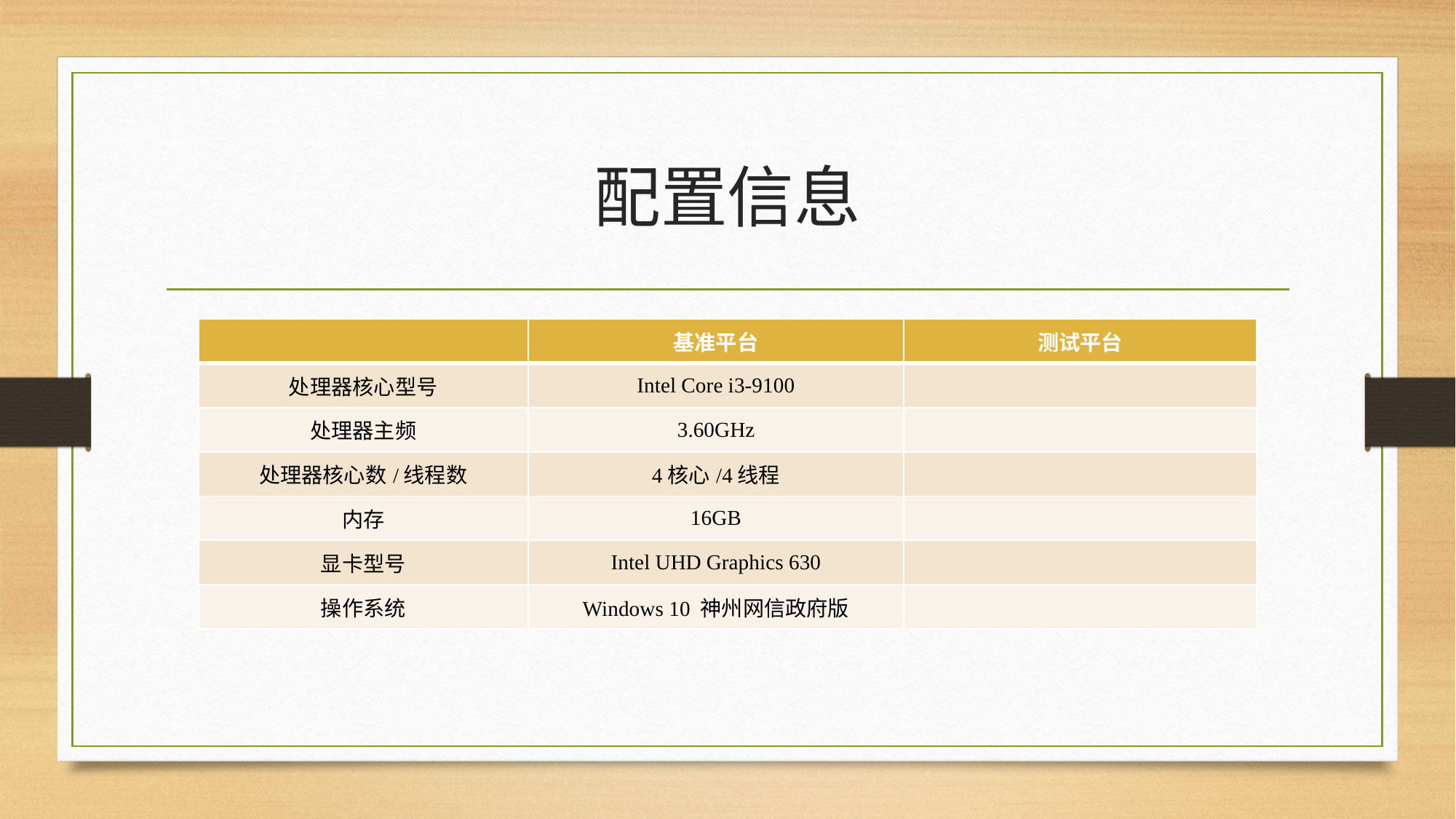

# 配置信息
|  | 基准平台 | 测试平台 |
| --- | --- | --- |
| 处理器核心型号 | Intel Core i3-9100 |  |
| 处理器主频 | 3.60GHz |  |
| 处理器核心数/线程数 | 4核心/4线程 |  |
| 内存 | 16GB |  |
| 显卡型号 | Intel UHD Graphics 630 |  |
| 操作系统 | Windows 10 神州网信政府版 |  |